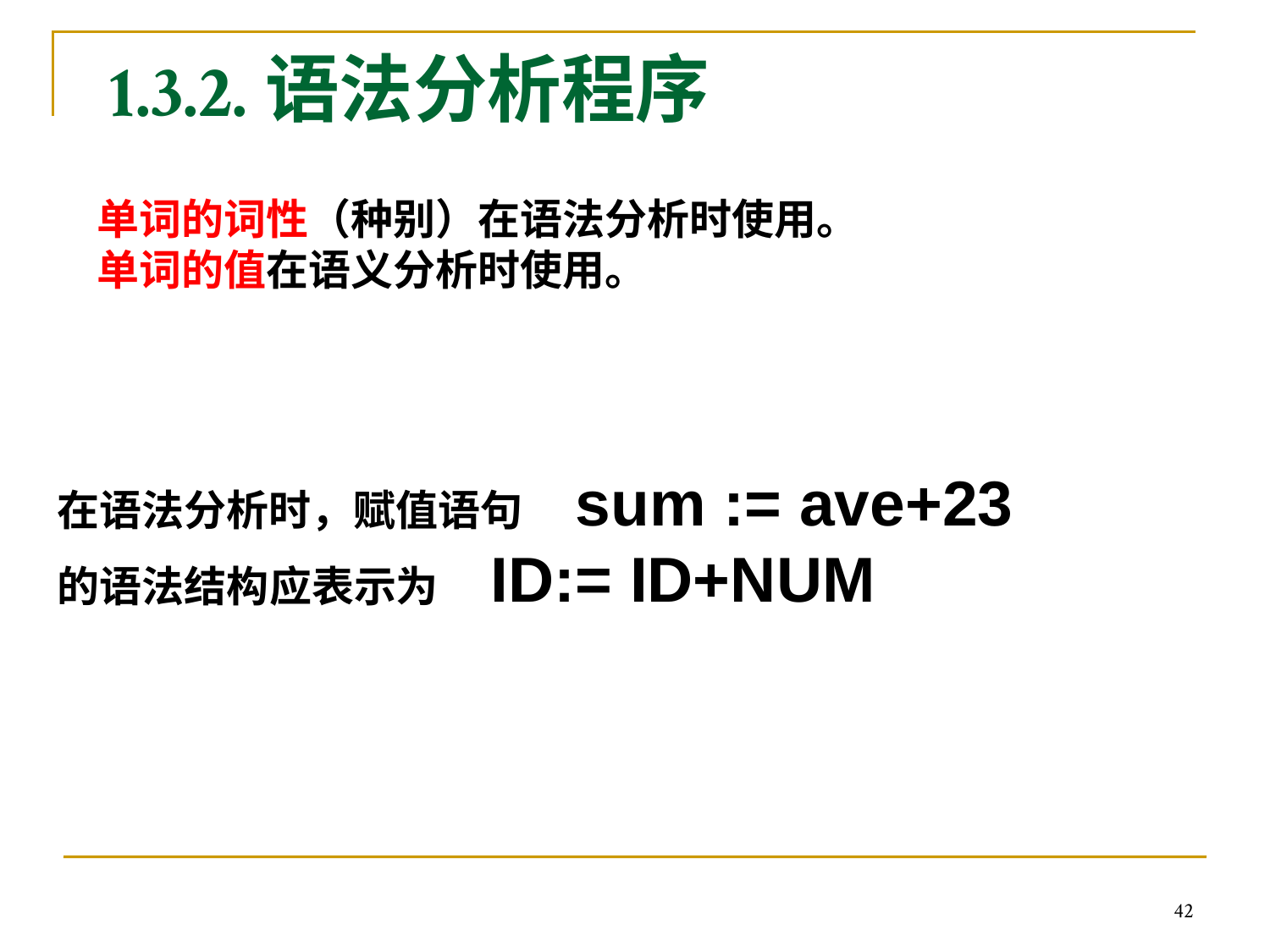

# 1.3.2.语法分析程序
　　单词的词性（种别）在语法分析时使用。
　　单词的值在语义分析时使用。
在语法分析时，赋值语句　sum := ave+23
的语法结构应表示为　ID:= ID+NUM
42